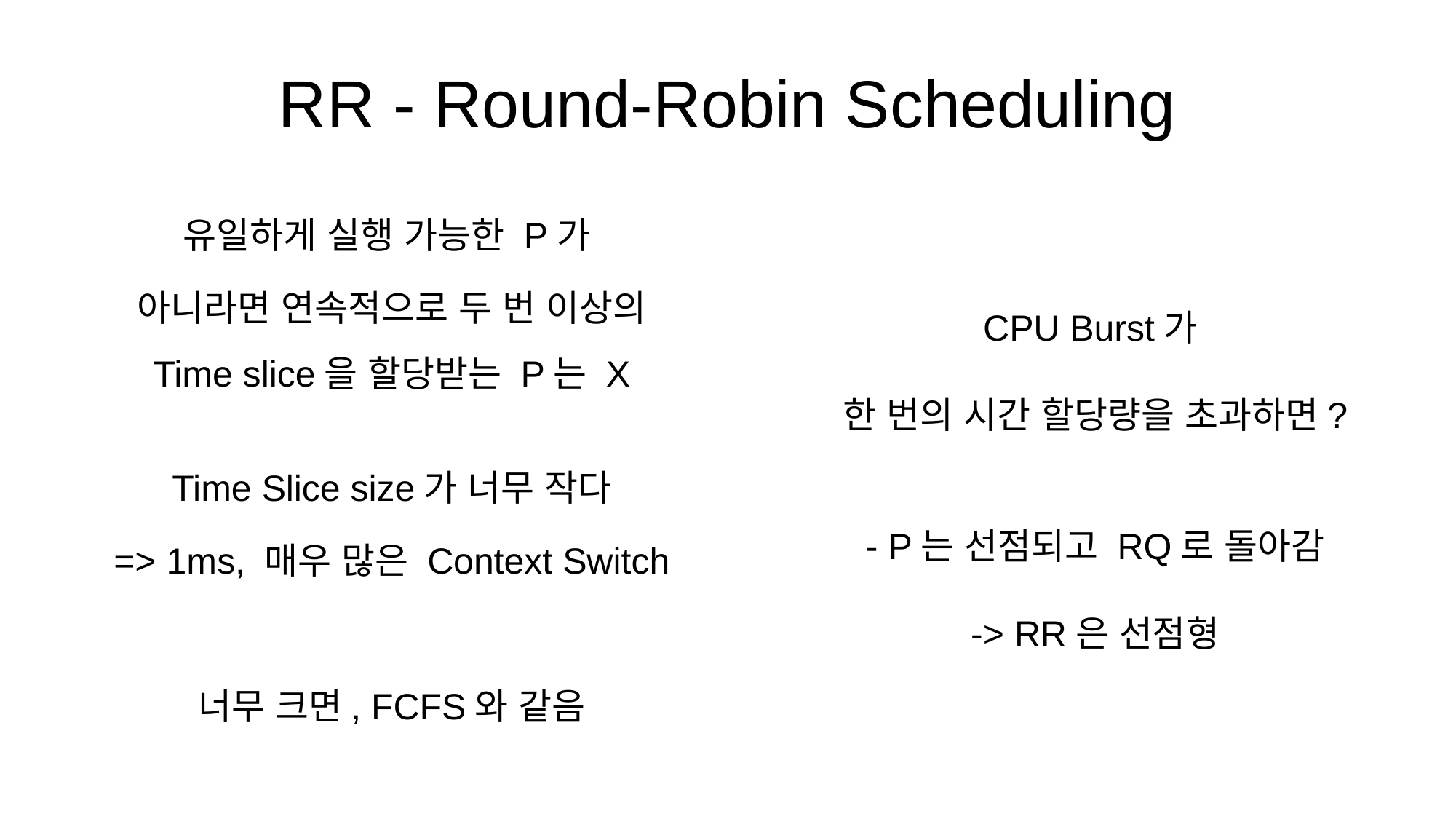

# RR - Round-Robin Scheduling
유일하게 실행 가능한 P가
아니라면 연속적으로 두 번 이상의 Time slice을 할당받는 P는 X

CPU Burst가

한 번의 시간 할당량을 초과하면?

- P는 선점되고 RQ로 돌아감

-> RR은 선점형
Time Slice size가 너무 작다
=> 1ms, 매우 많은 Context Switch

너무 크면, FCFS와 같음